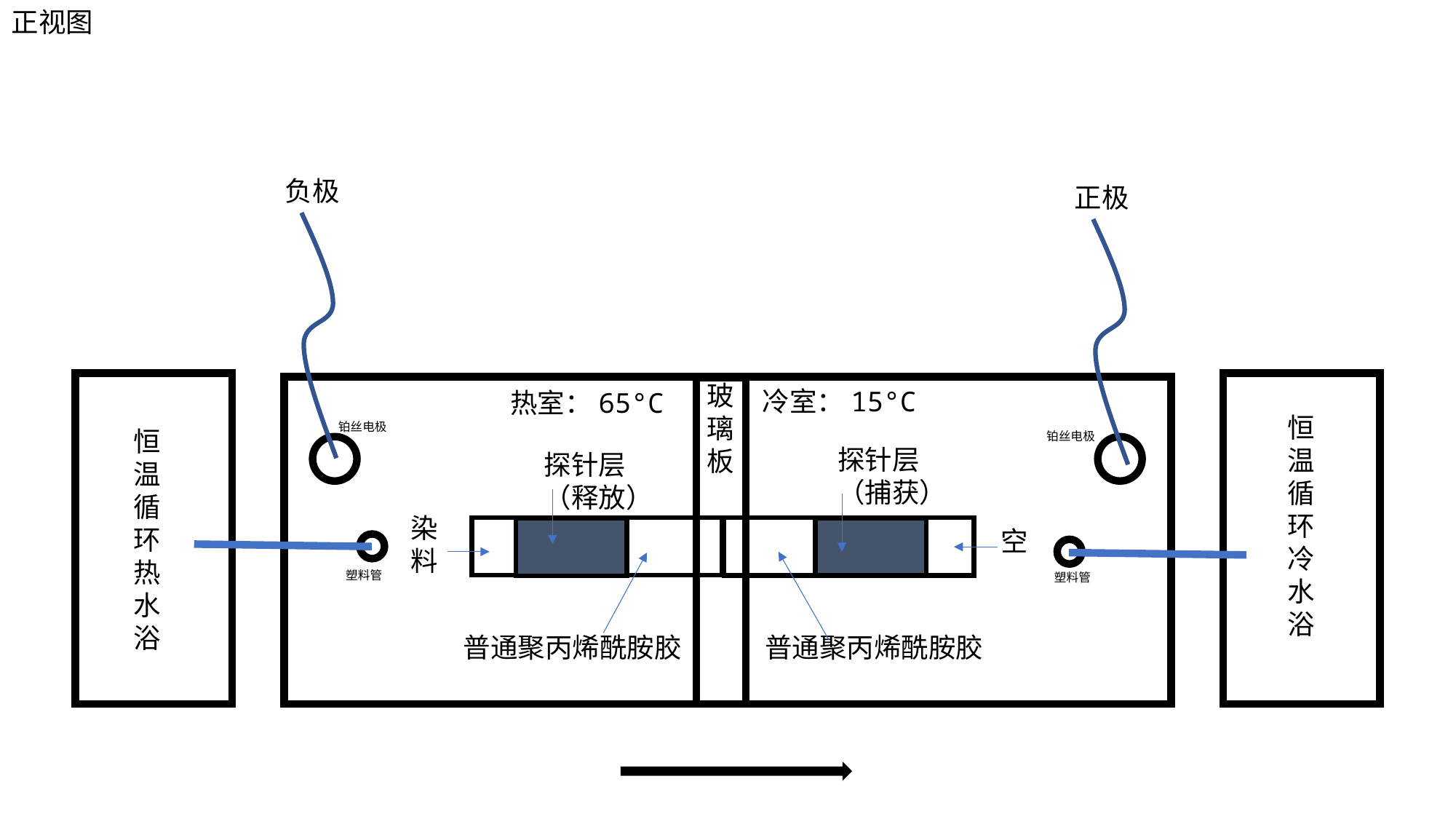

正视图
负极
正极

玻
璃
板

冷室：15°C
热室：65°C
恒
温
循
环
冷
水
浴
铂丝电极
恒
温
循
环
热
水
浴
铂丝电极

探针层
（捕获）
探针层
（释放）
染
料

空

塑料管
塑料管
普通聚丙烯酰胺胶
普通聚丙烯酰胺胶